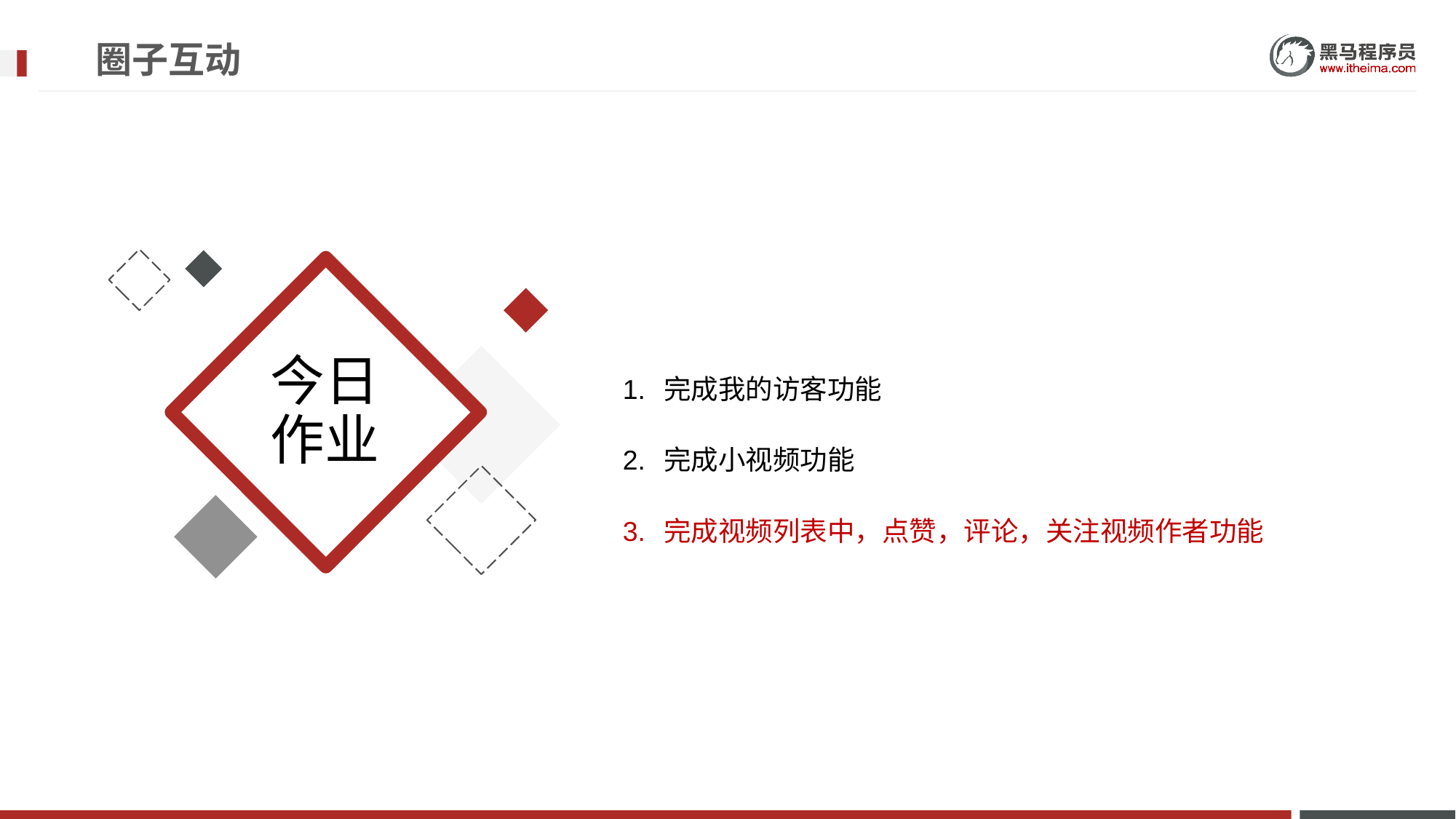

# 圈子互动
完成我的访客功能
完成小视频功能
完成视频列表中，点赞，评论，关注视频作者功能